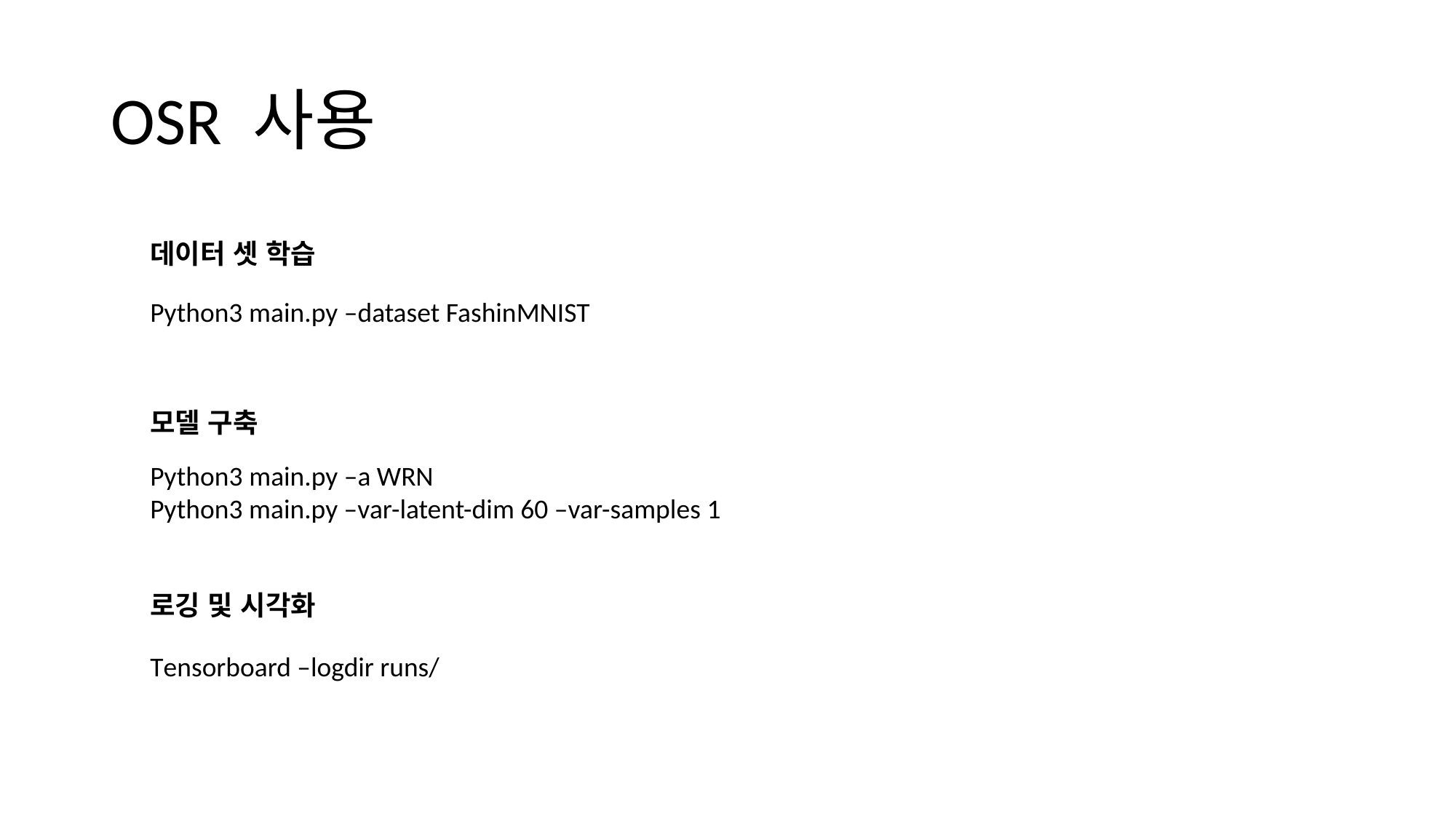

# OSR 사용
데이터 셋 학습
Python3 main.py –dataset FashinMNIST
모델 구축
Python3 main.py –a WRN
Python3 main.py –var-latent-dim 60 –var-samples 1
로깅 및 시각화
Tensorboard –logdir runs/